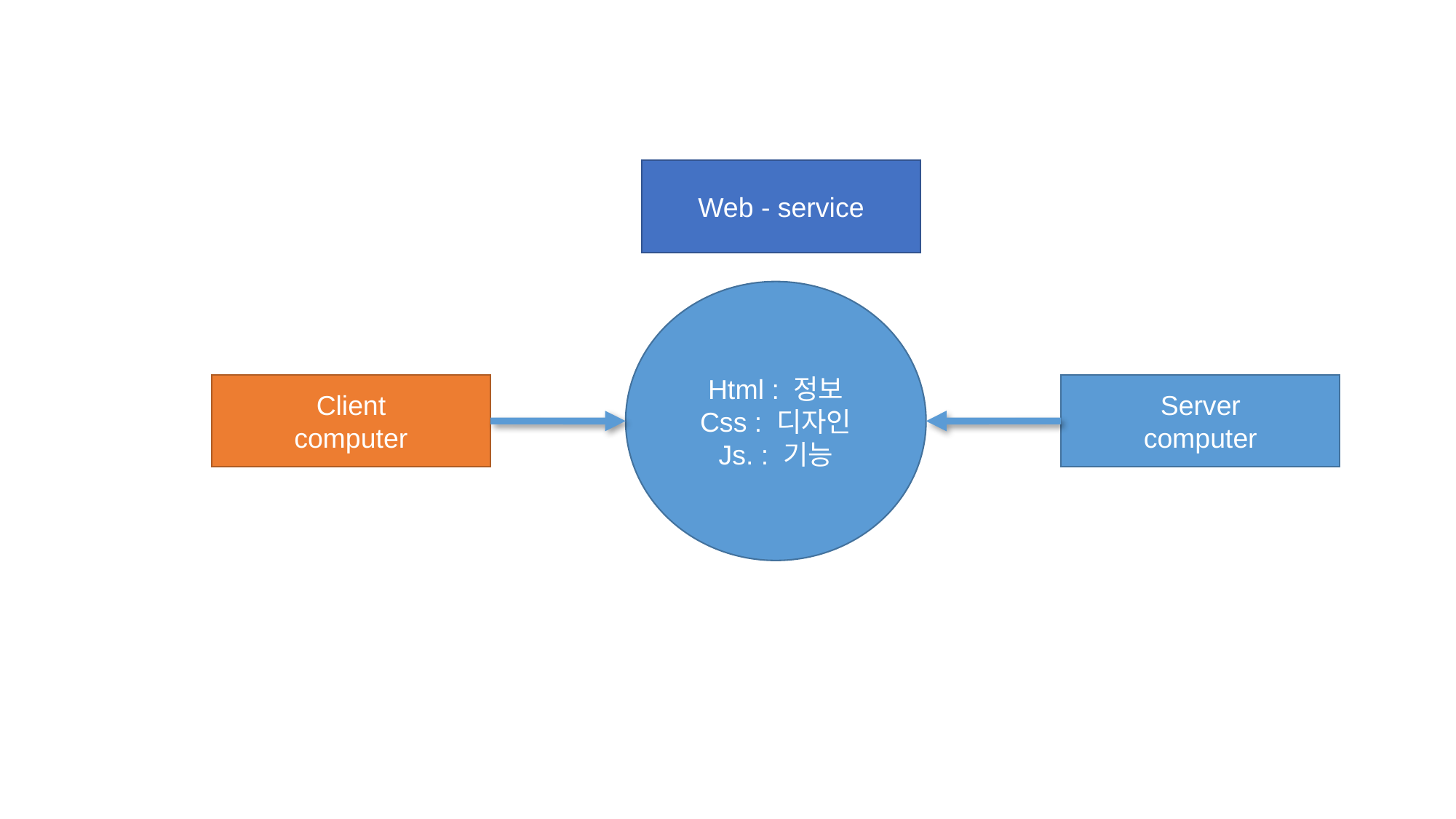

Web - service
Html : 정보
Css : 디자인
Js. : 기능
Server
computer
Client
computer